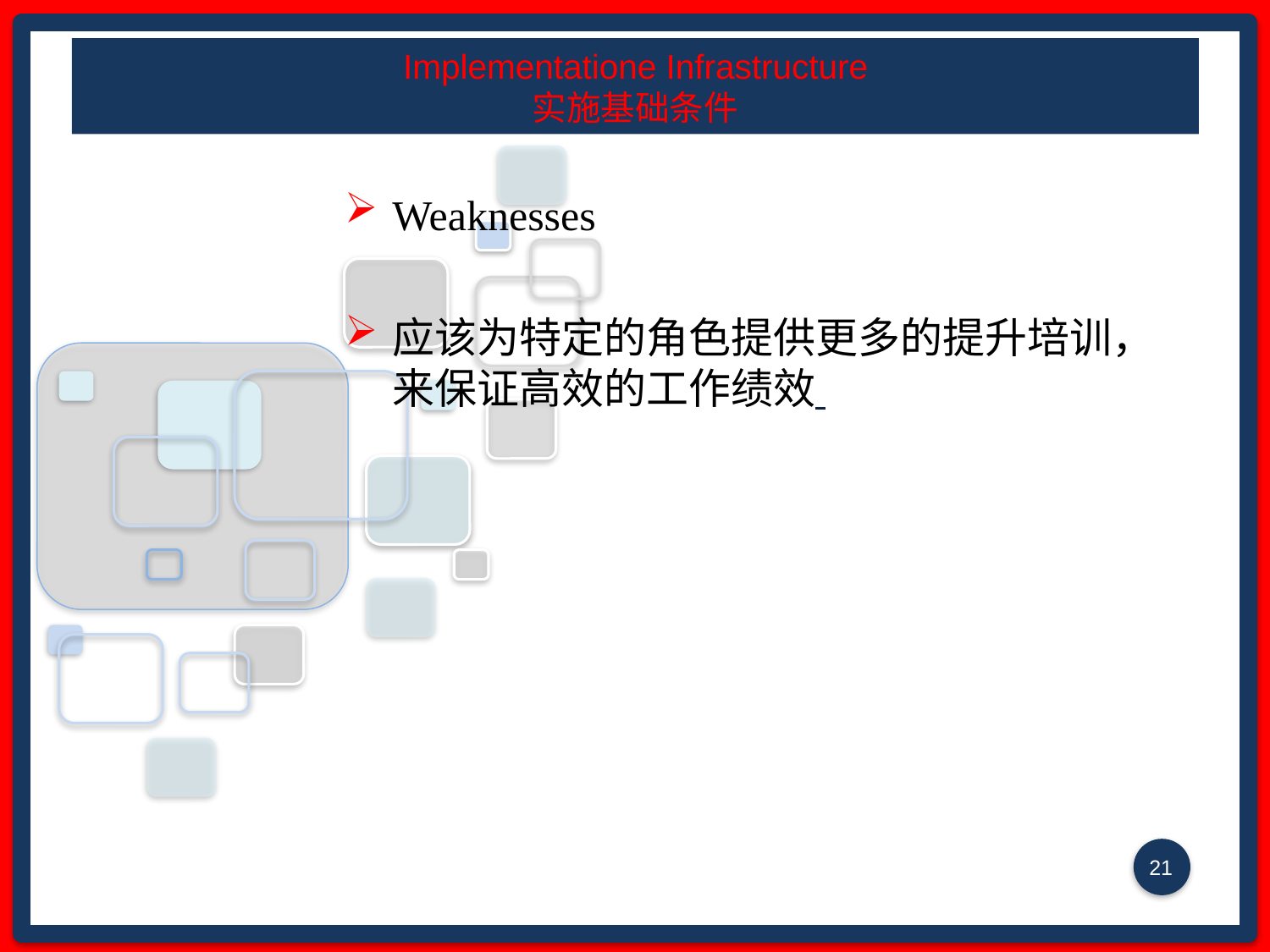

# Implementatione Infrastructure 实施基础条件
Weaknesses

应该为特定的角色提供更多的提升培训，来保证高效的工作绩效